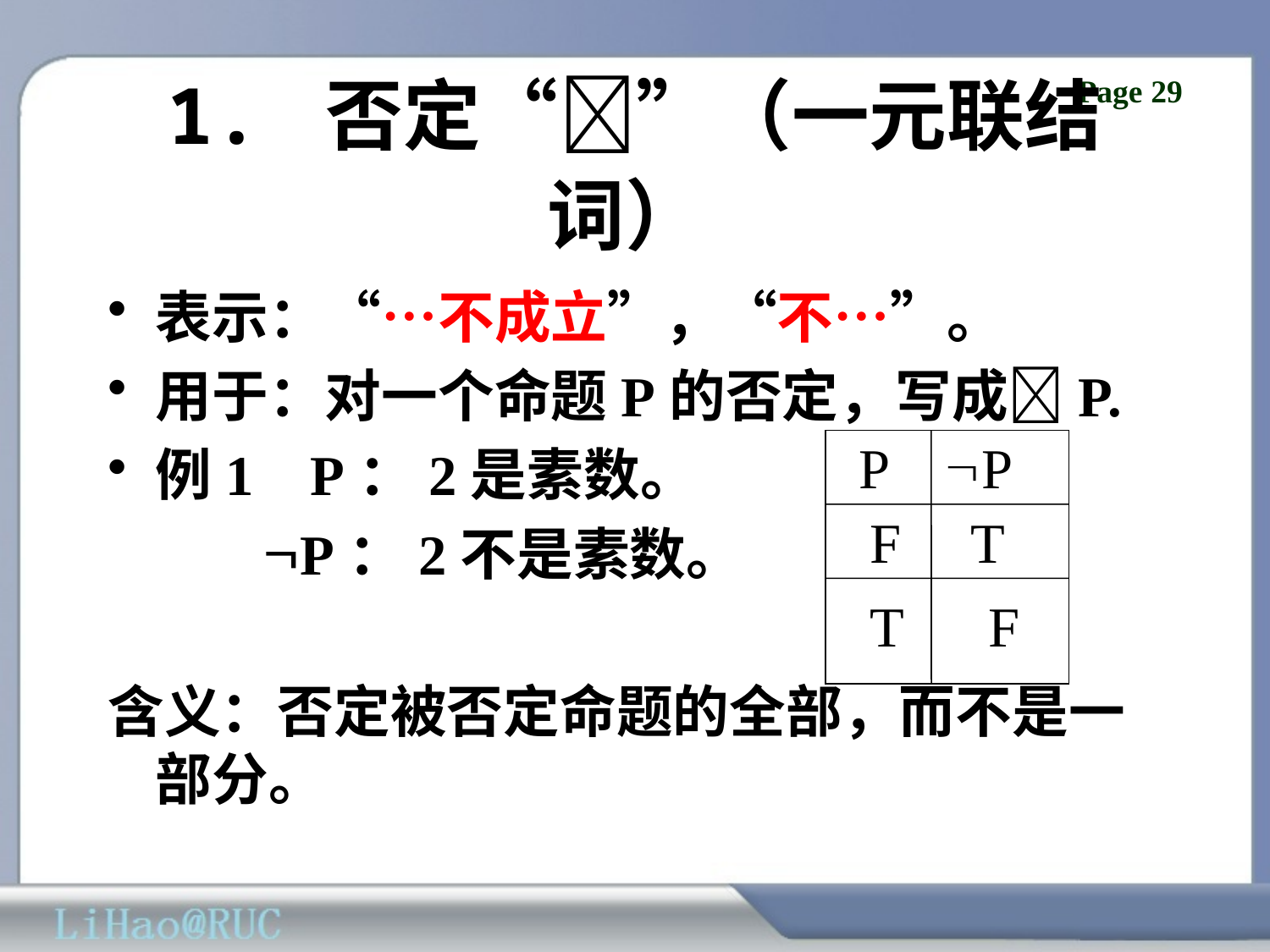

# 1. 否定“¬”（一元联结词）
表示：“…不成立”，“不…”。
用于：对一个命题P的否定，写成¬P.
例1    P：2是素数。
           ¬P：2不是素数。

含义：否定被否定命题的全部，而不是一部分。
P    ¬P

F     T
T      F